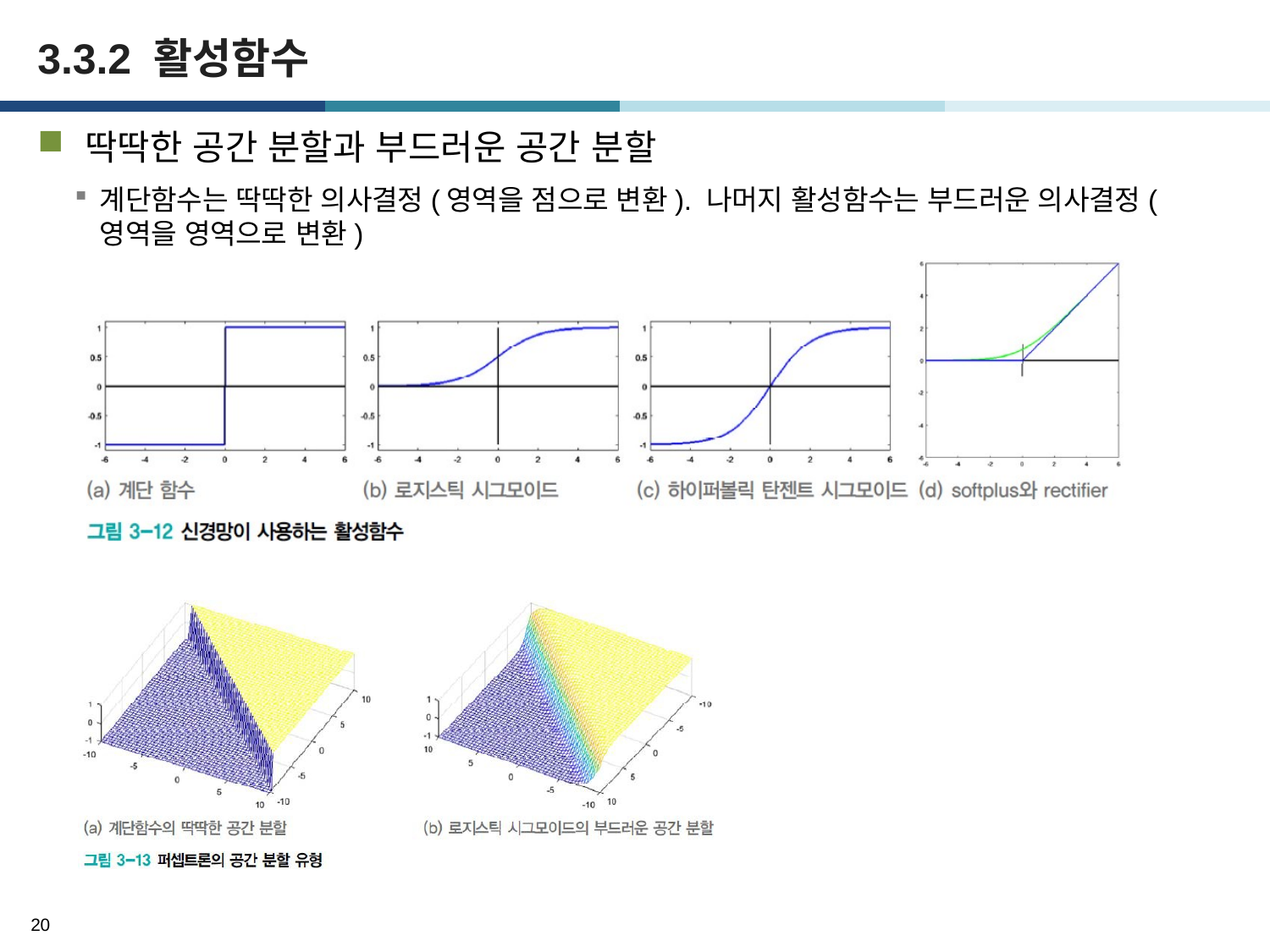

# 3.3.2 활성함수
딱딱한 공간 분할과 부드러운 공간 분할
계단함수는 딱딱한 의사결정(영역을 점으로 변환). 나머지 활성함수는 부드러운 의사결정(  영역을 영역으로 변환)

20